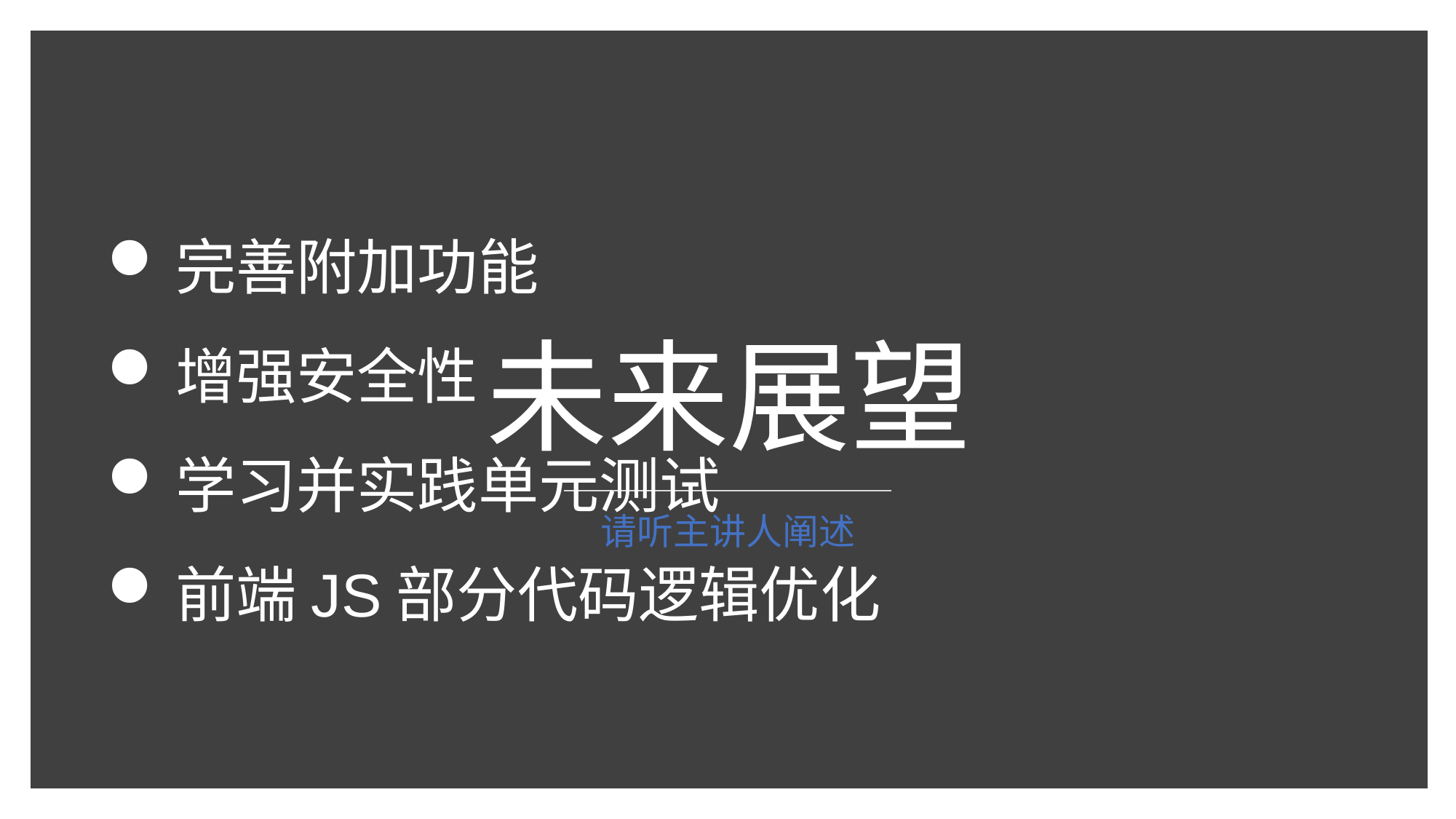

完善附加功能
增强安全性
学习并实践单元测试
前端JS部分代码逻辑优化
未来展望
请听主讲人阐述